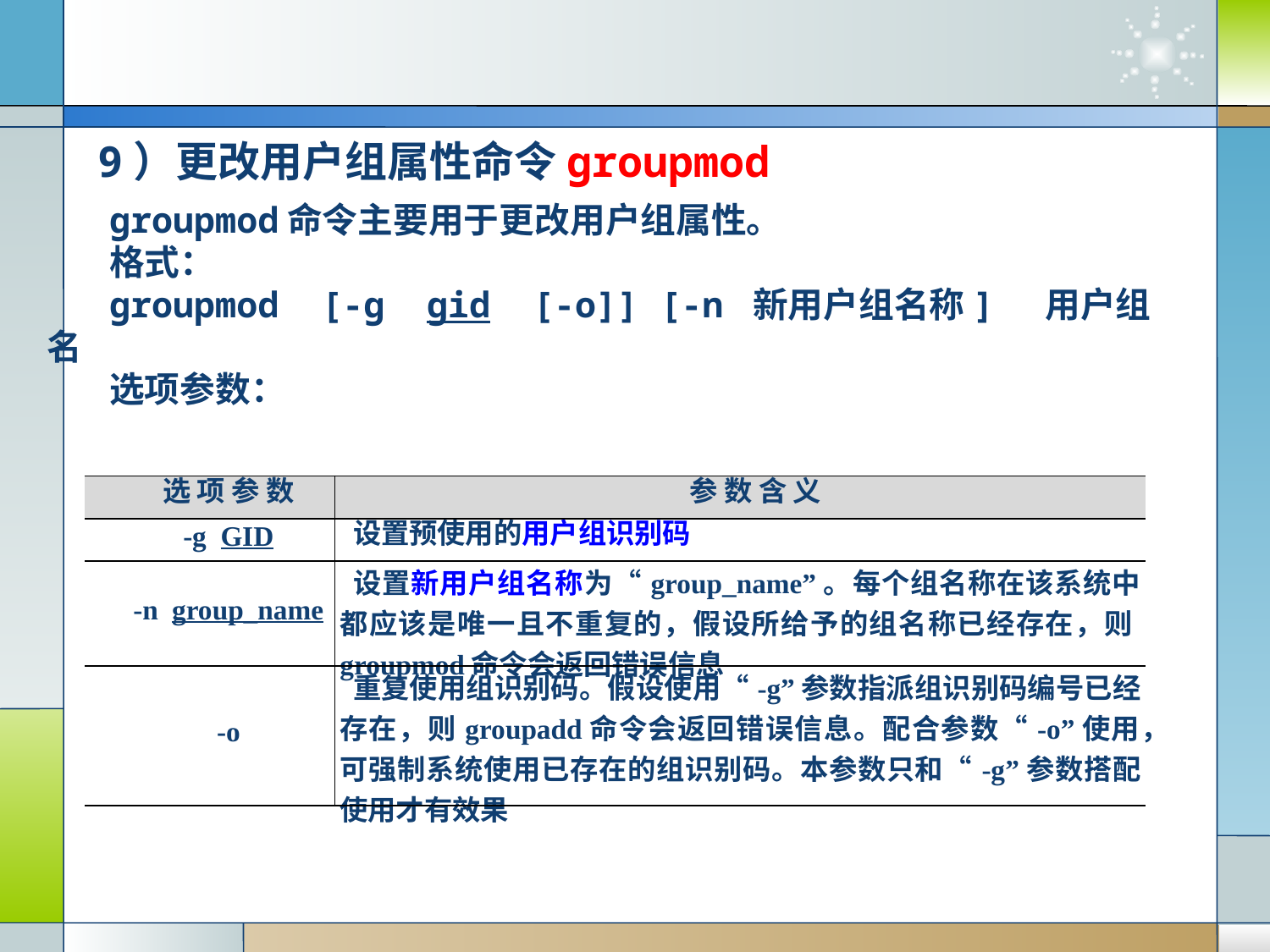

# 9）更改用户组属性命令groupmod
groupmod命令主要用于更改用户组属性。
格式：
groupmod  [-g  gid  [-o]] [-n 新用户组名称]  用户组名
选项参数：

| 选 项 参 数 | 参 数 含 义 |
| --- | --- |
| -g GID | 设置预使用的用户组识别码 |
| -n group\_name | 设置新用户组名称为“group\_name”。每个组名称在该系统中都应该是唯一且不重复的，假设所给予的组名称已经存在，则groupmod命令会返回错误信息 |
| -o | 重复使用组识别码。假设使用“-g”参数指派组识别码编号已经存在，则groupadd命令会返回错误信息。配合参数“-o”使用，可强制系统使用已存在的组识别码。本参数只和“-g”参数搭配使用才有效果 |